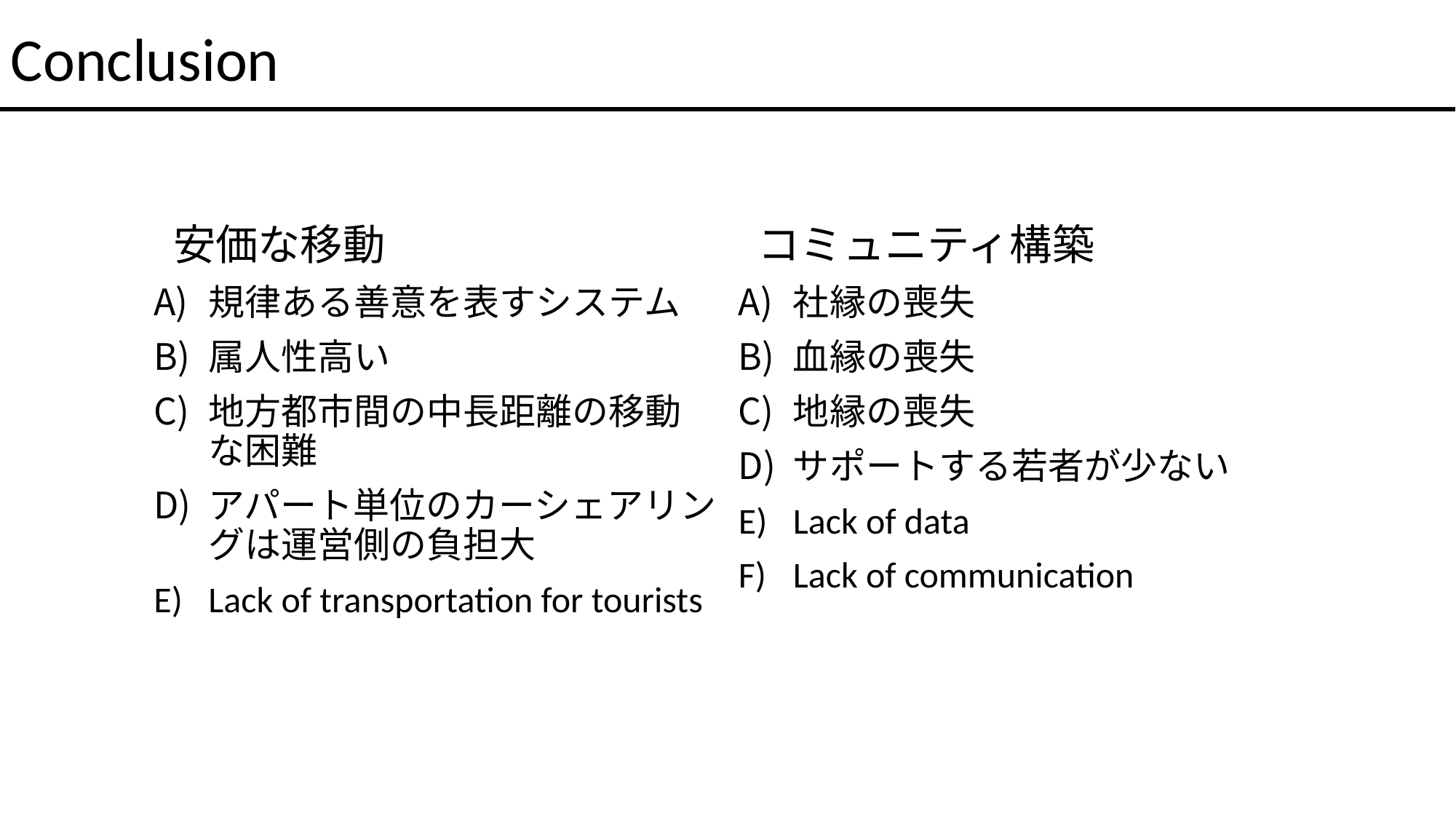

#
Conclusion
 コミュニティ構築
社縁の喪失
血縁の喪失
地縁の喪失
サポートする若者が少ない
Lack of data
Lack of communication

 安価な移動
規律ある善意を表すシステム
属人性高い
地方都市間の中長距離の移動な困難
アパート単位のカーシェアリングは運営側の負担大
Lack of transportation for tourists